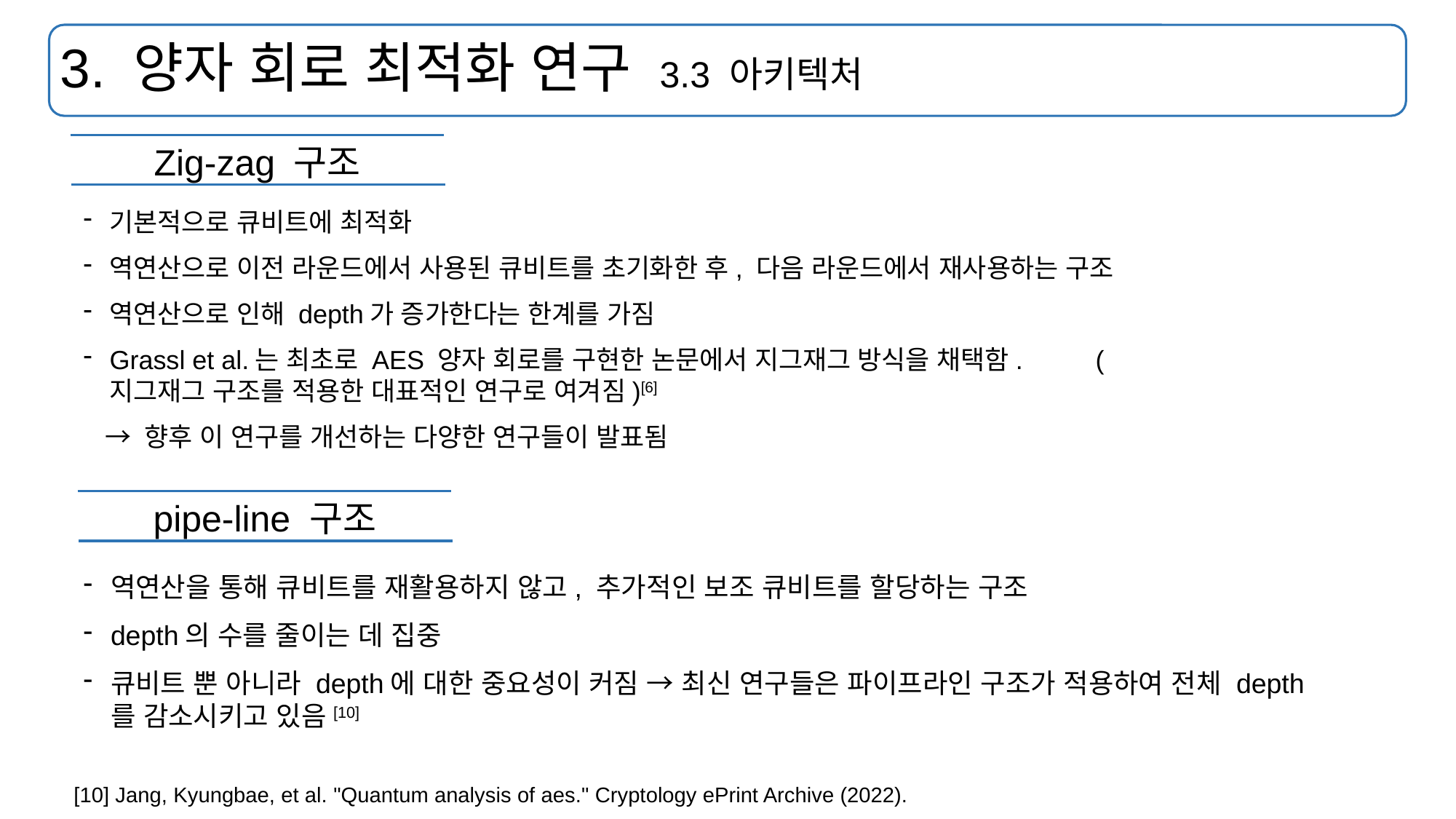

# 3. 양자 회로 최적화 연구 3.3 아키텍처

Zig-zag 구조
기본적으로 큐비트에 최적화
역연산으로 이전 라운드에서 사용된 큐비트를 초기화한 후, 다음 라운드에서 재사용하는 구조
역연산으로 인해 depth가 증가한다는 한계를 가짐
Grassl et al.는 최초로 AES 양자 회로를 구현한 논문에서 지그재그 방식을 채택함.          (지그재그 구조를 적용한 대표적인 연구로 여겨짐)[6]
   → 향후 이 연구를 개선하는 다양한 연구들이 발표됨
pipe-line 구조
역연산을 통해 큐비트를 재활용하지 않고, 추가적인 보조 큐비트를 할당하는 구조
depth의 수를 줄이는 데 집중
큐비트 뿐 아니라 depth에 대한 중요성이 커짐 → 최신 연구들은 파이프라인 구조가 적용하여 전체 depth를 감소시키고 있음[10]
[10] Jang, Kyungbae, et al. "Quantum analysis of aes." Cryptology ePrint Archive (2022).